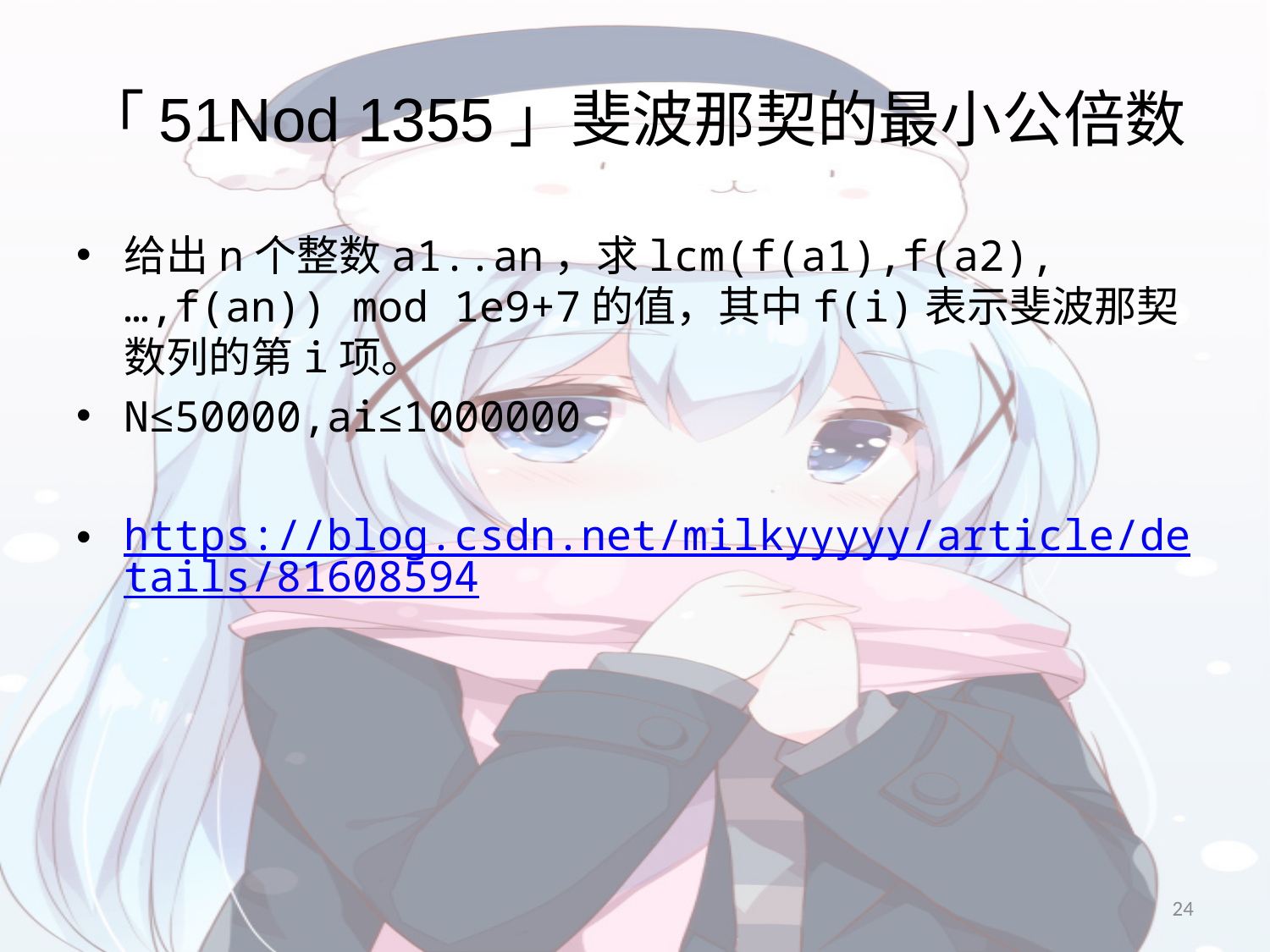

# 「51Nod 1355」斐波那契的最小公倍数
给出n个整数a1..an，求lcm(f(a1),f(a2),…,f(an)) mod 1e9+7的值，其中f(i)表示斐波那契数列的第i项。
N≤50000,ai≤1000000

https://blog.csdn.net/milkyyyyy/article/details/81608594
24